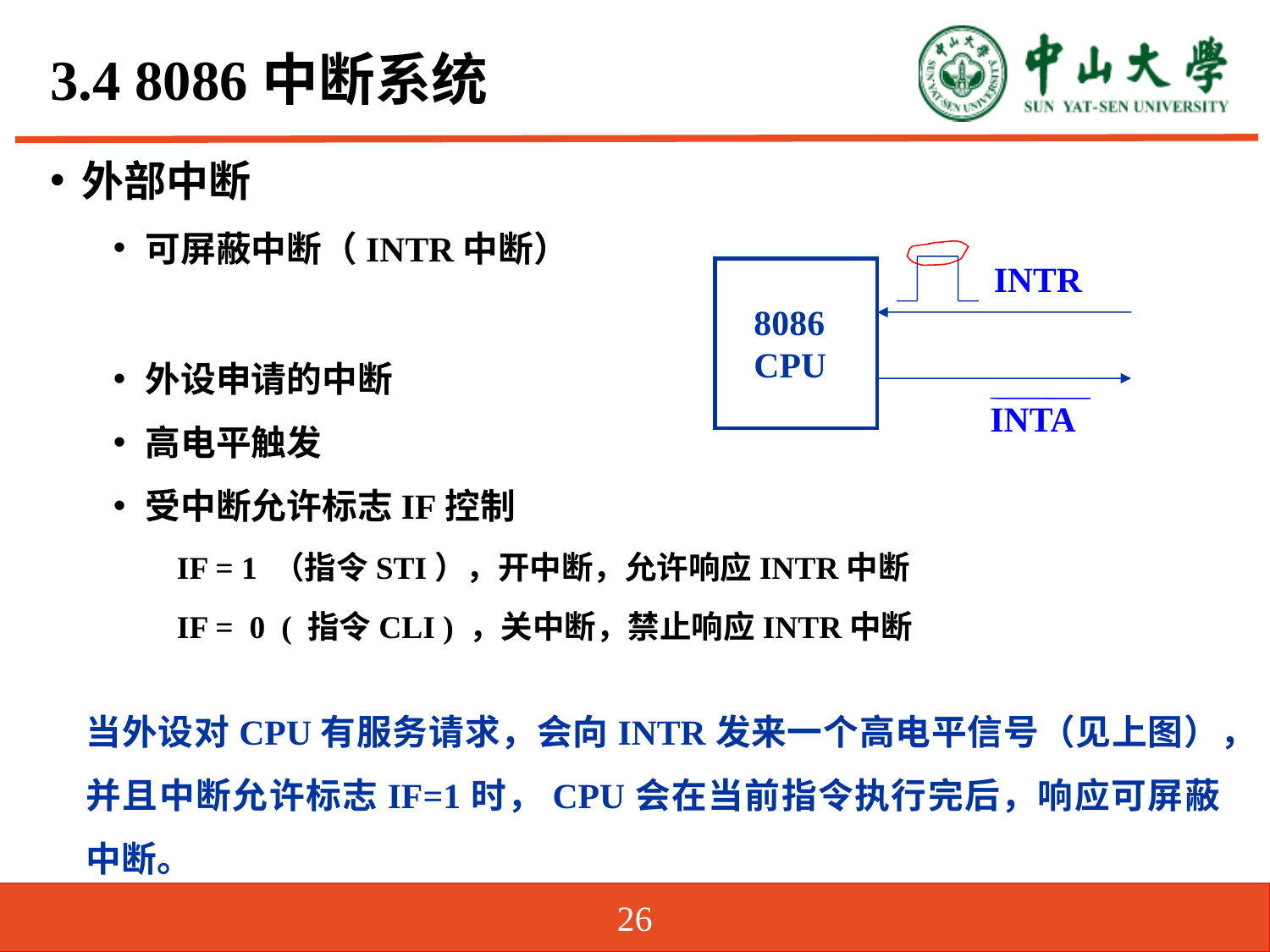

# 3.4 8086中断系统
外部中断
可屏蔽中断（INTR中断）

外设申请的中断
高电平触发
受中断允许标志IF控制
IF = 1 （指令STI），开中断，允许响应INTR中断
IF =  0  ( 指令CLI ) ，关中断，禁止响应INTR中断

INTR

8086
CPU

INTA

当外设对CPU有服务请求，会向INTR发来一个高电平信号（见上图），并且中断允许标志IF=1时，CPU会在当前指令执行完后，响应可屏蔽中断。
26